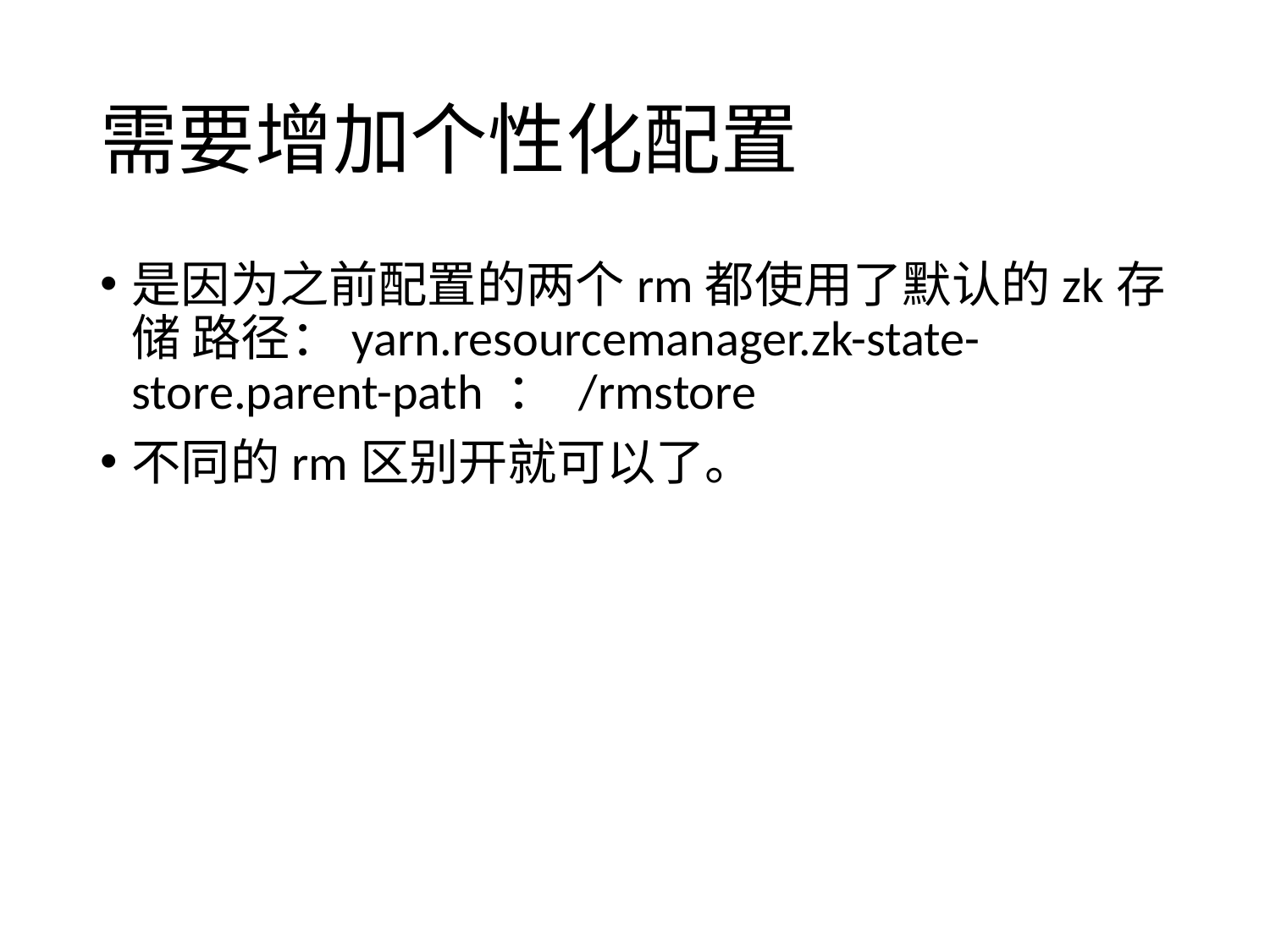

# 需要增加个性化配置
是因为之前配置的两个rm都使用了默认的zk存储 路径：yarn.resourcemanager.zk-state-store.parent-path ： /rmstore
不同的rm区别开就可以了。